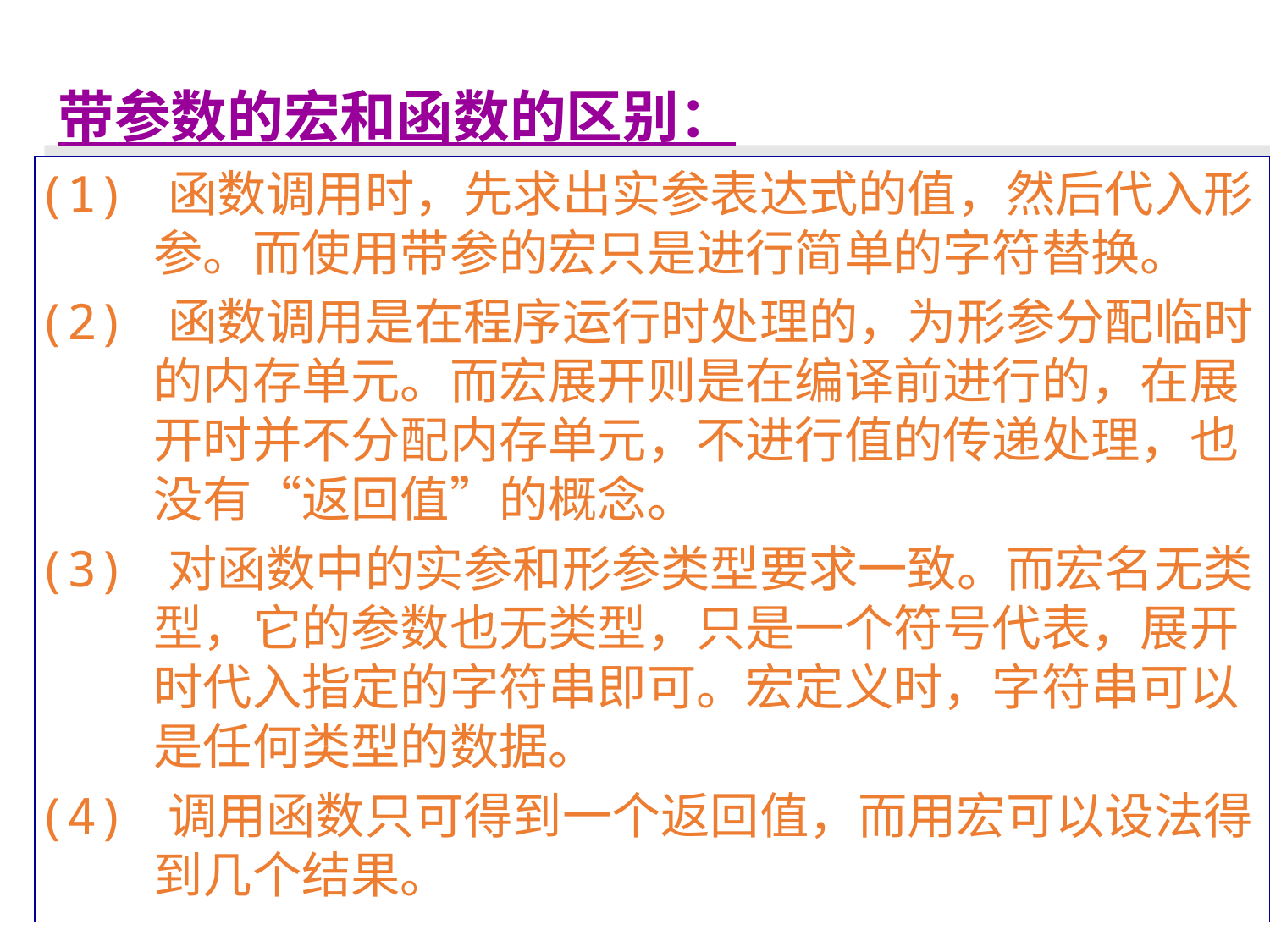

带参数的宏和函数的区别：
(1) 函数调用时，先求出实参表达式的值，然后代入形参。而使用带参的宏只是进行简单的字符替换。
(2) 函数调用是在程序运行时处理的，为形参分配临时的内存单元。而宏展开则是在编译前进行的，在展开时并不分配内存单元，不进行值的传递处理，也没有“返回值”的概念。
(3) 对函数中的实参和形参类型要求一致。而宏名无类型，它的参数也无类型，只是一个符号代表，展开时代入指定的字符串即可。宏定义时，字符串可以是任何类型的数据。
(4) 调用函数只可得到一个返回值，而用宏可以设法得到几个结果。